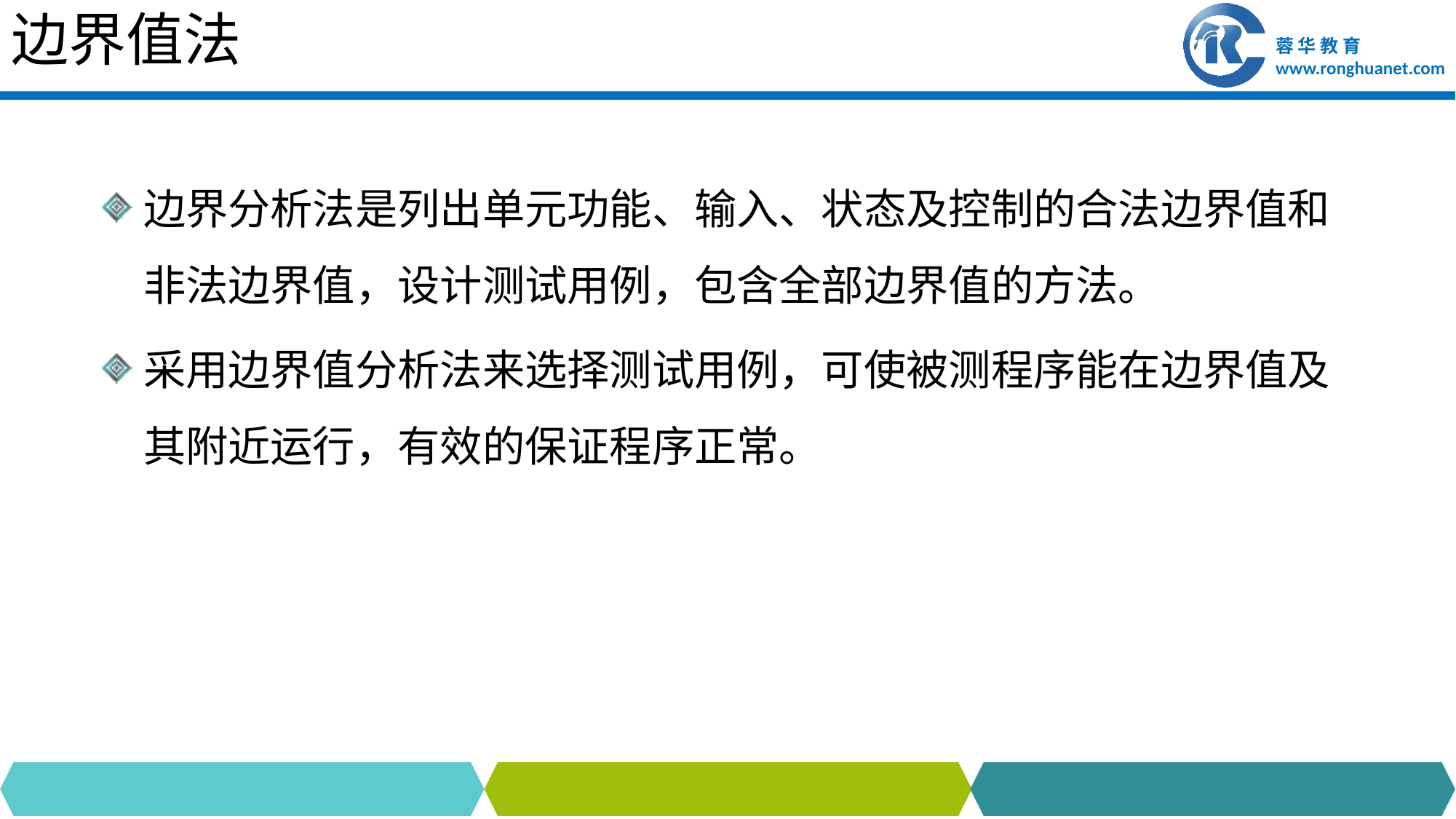

# 边界值法
边界分析法是列出单元功能、输入、状态及控制的合法边界值和非法边界值，设计测试用例，包含全部边界值的方法。
采用边界值分析法来选择测试用例，可使被测程序能在边界值及其附近运行，有效的保证程序正常。